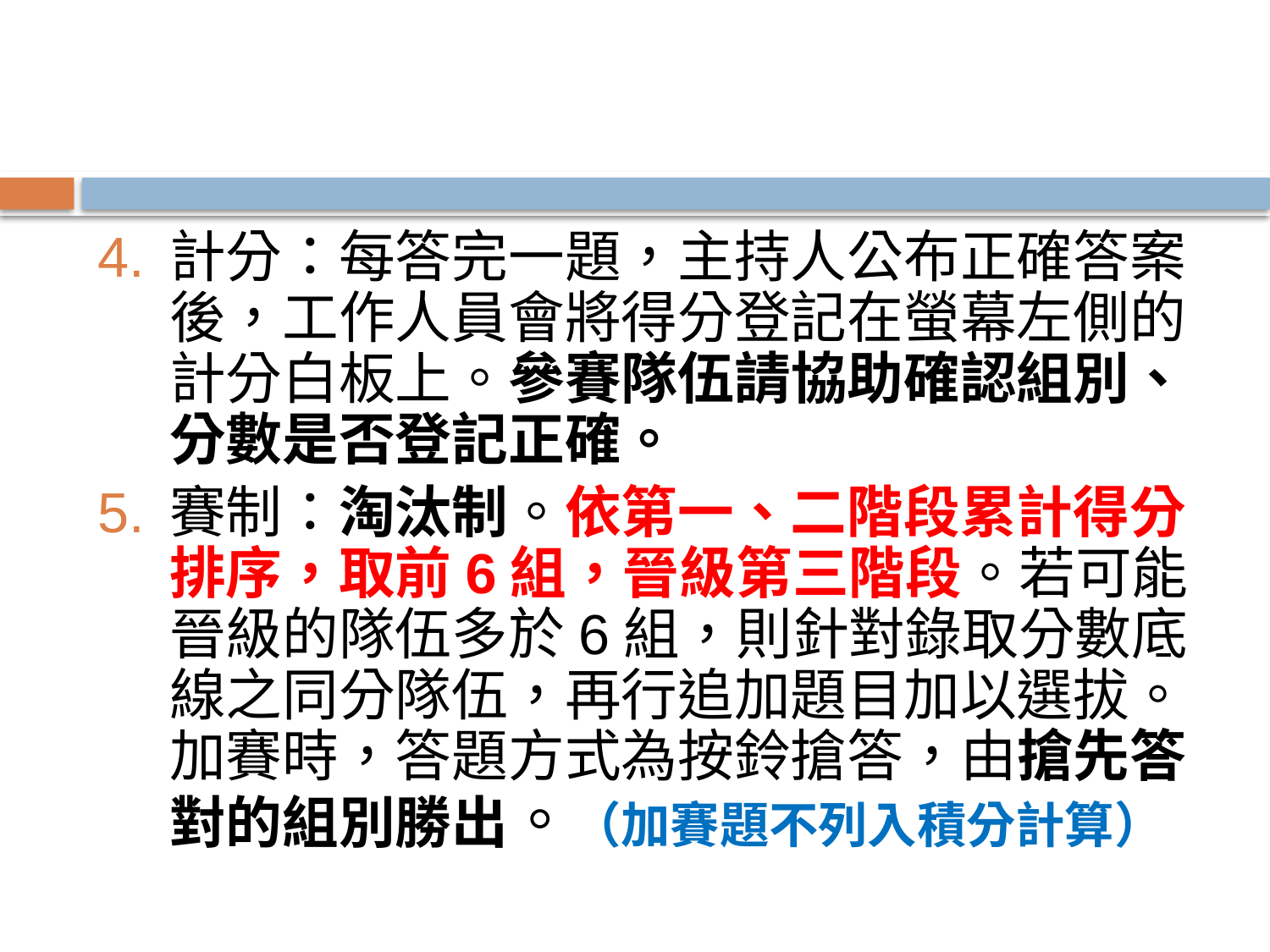

計分：每答完一題，主持人公布正確答案後，工作人員會將得分登記在螢幕左側的計分白板上。參賽隊伍請協助確認組別、分數是否登記正確。
賽制：淘汰制。依第一、二階段累計得分排序，取前6組，晉級第三階段。若可能晉級的隊伍多於6組，則針對錄取分數底線之同分隊伍，再行追加題目加以選拔。加賽時，答題方式為按鈴搶答，由搶先答對的組別勝出。（加賽題不列入積分計算）